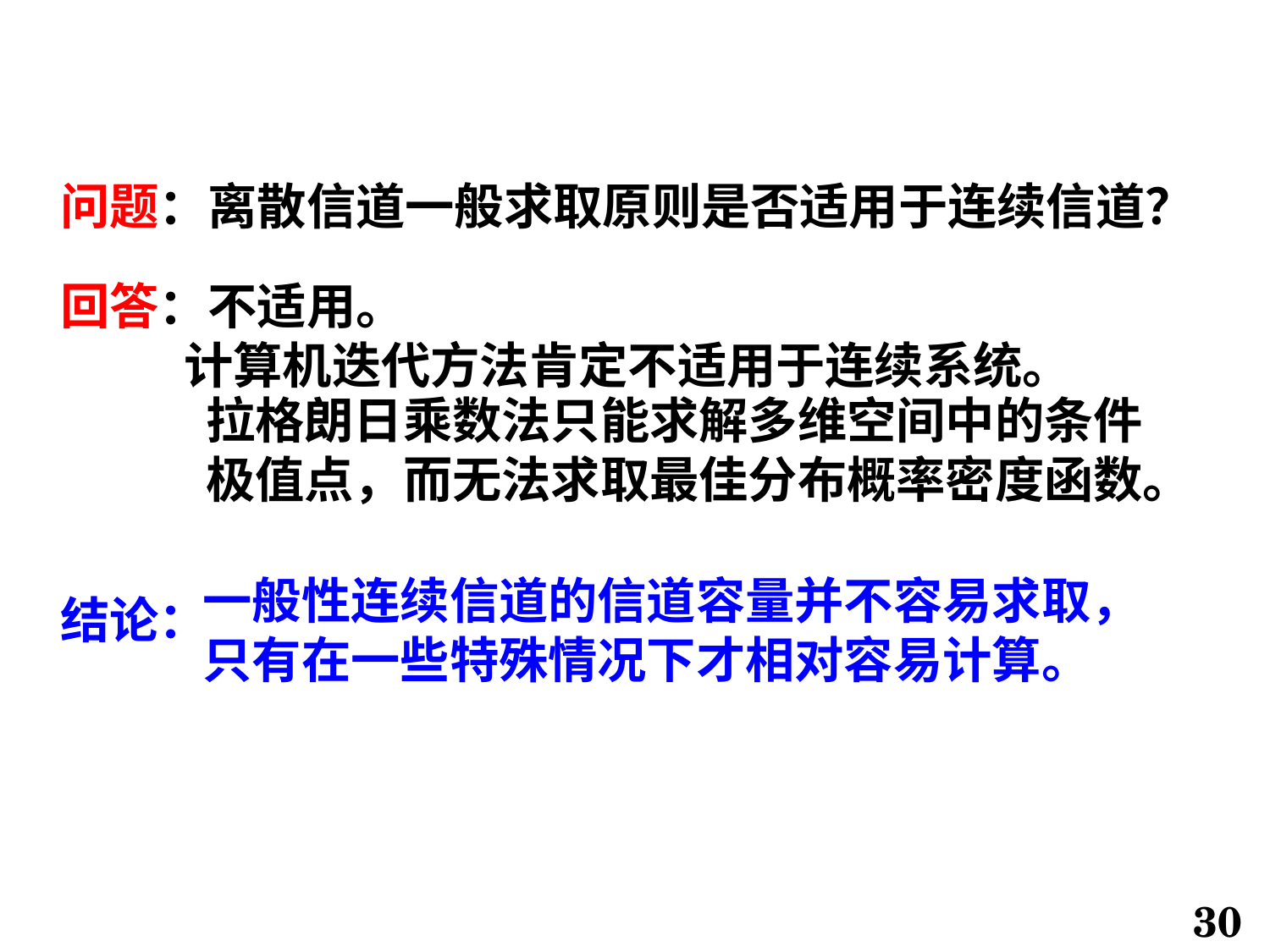

问题：离散信道一般求取原则是否适用于连续信道？
回答：不适用。
          计算机迭代方法肯定不适用于连续系统。
拉格朗日乘数法只能求解多维空间中的条件
极值点，而无法求取最佳分布概率密度函数。
一般性连续信道的信道容量并不容易求取，只有在一些特殊情况下才相对容易计算。
结论：
30